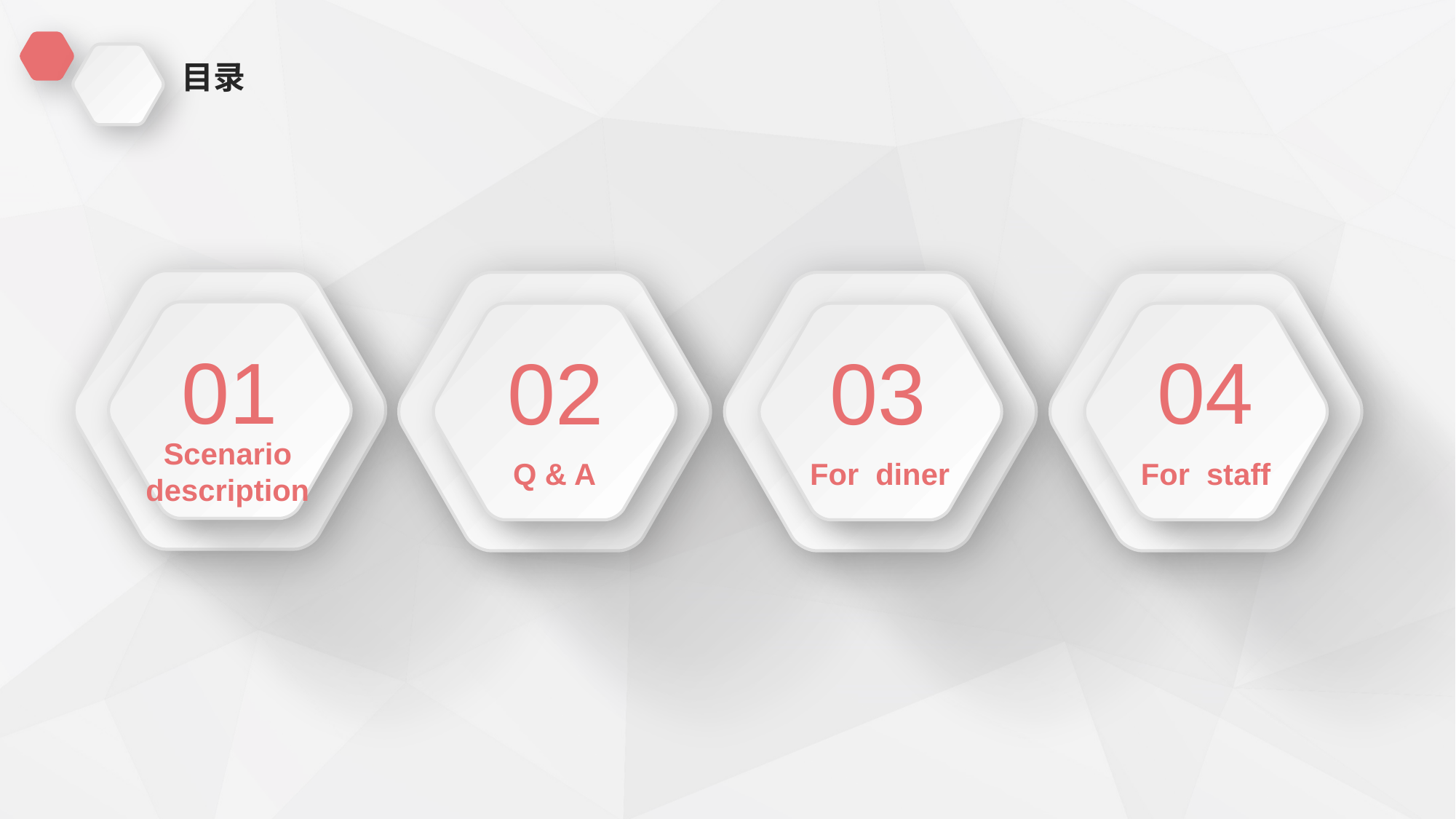

目录

04
For  staff
01
Scenario description
03
For  diner
02
Q & A
延迟符